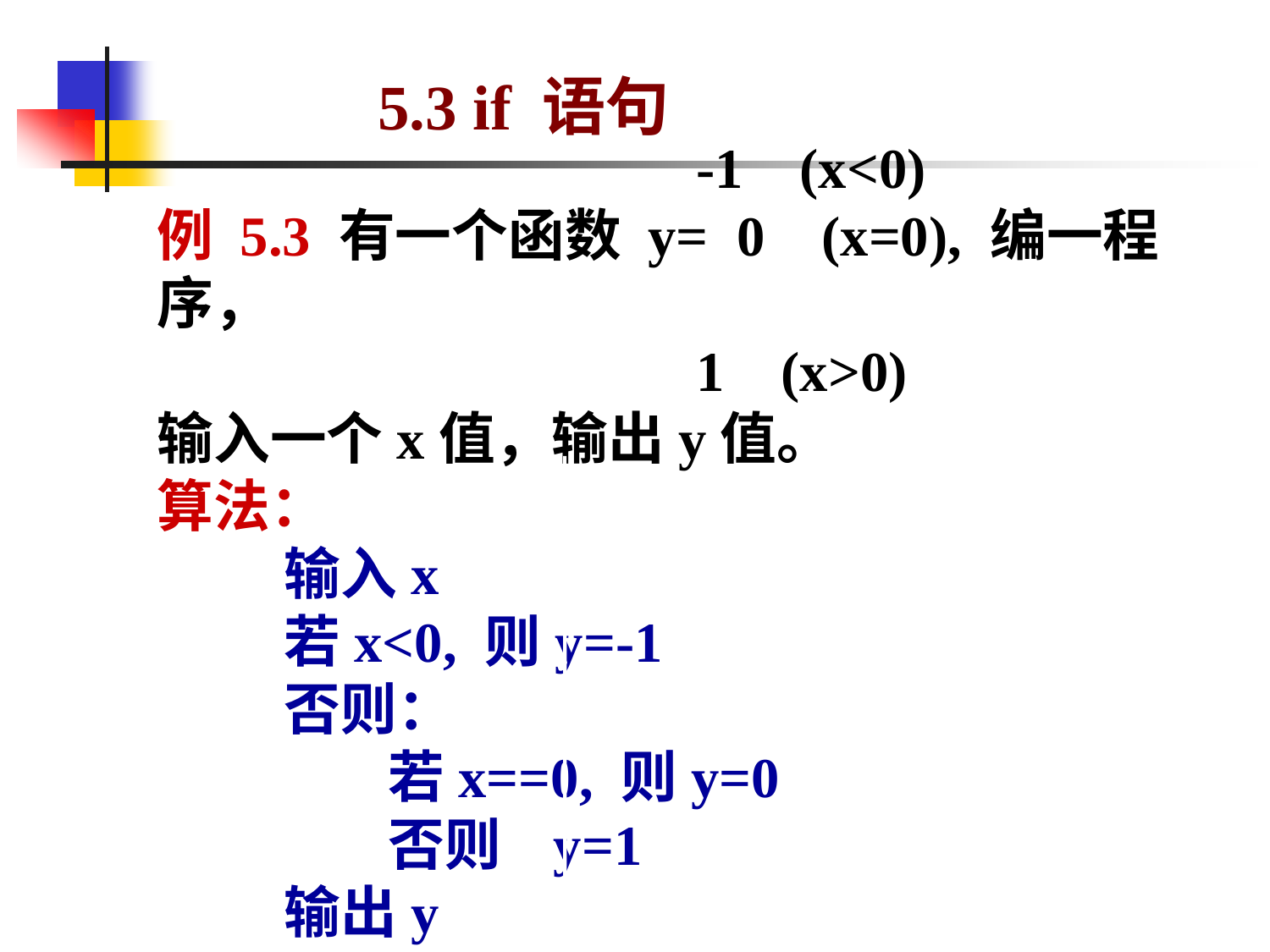

# 5.3 if 语句
                                      -1    (x<0)
例 5.3 有一个函数 y=  0    (x=0), 编一程序，
                                      1    (x>0)
输入一个x值，输出y值。
算法：
输入x
若x<0, 则y=-1
否则：
       若x==0, 则y=0
       否则   y=1
输出y